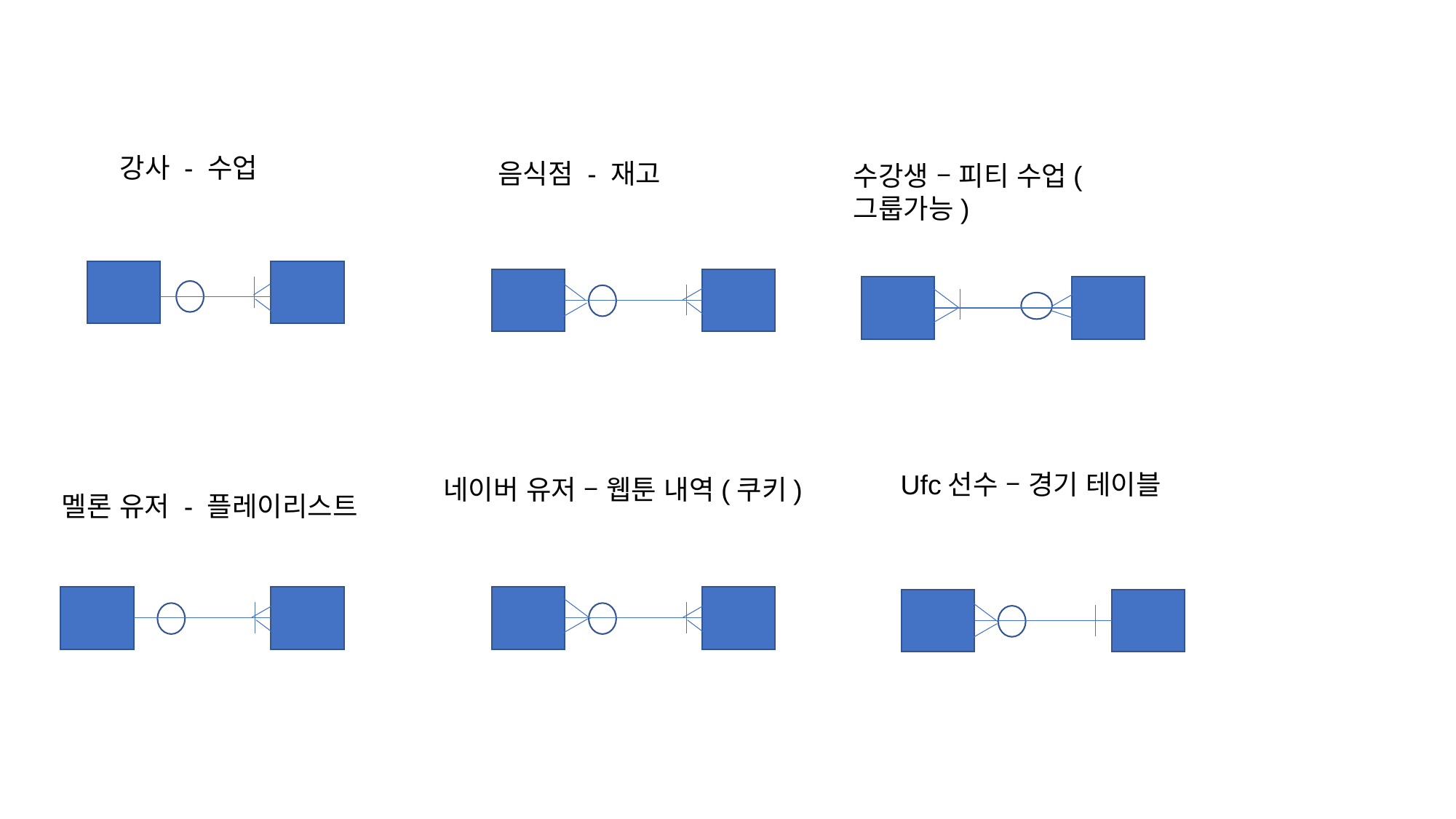

강사 - 수업
음식점 - 재고
수강생 – 피티 수업(그룹가능)

Ufc선수 – 경기 테이블
네이버 유저 – 웹툰 내역(쿠키)
멜론 유저 - 플레이리스트